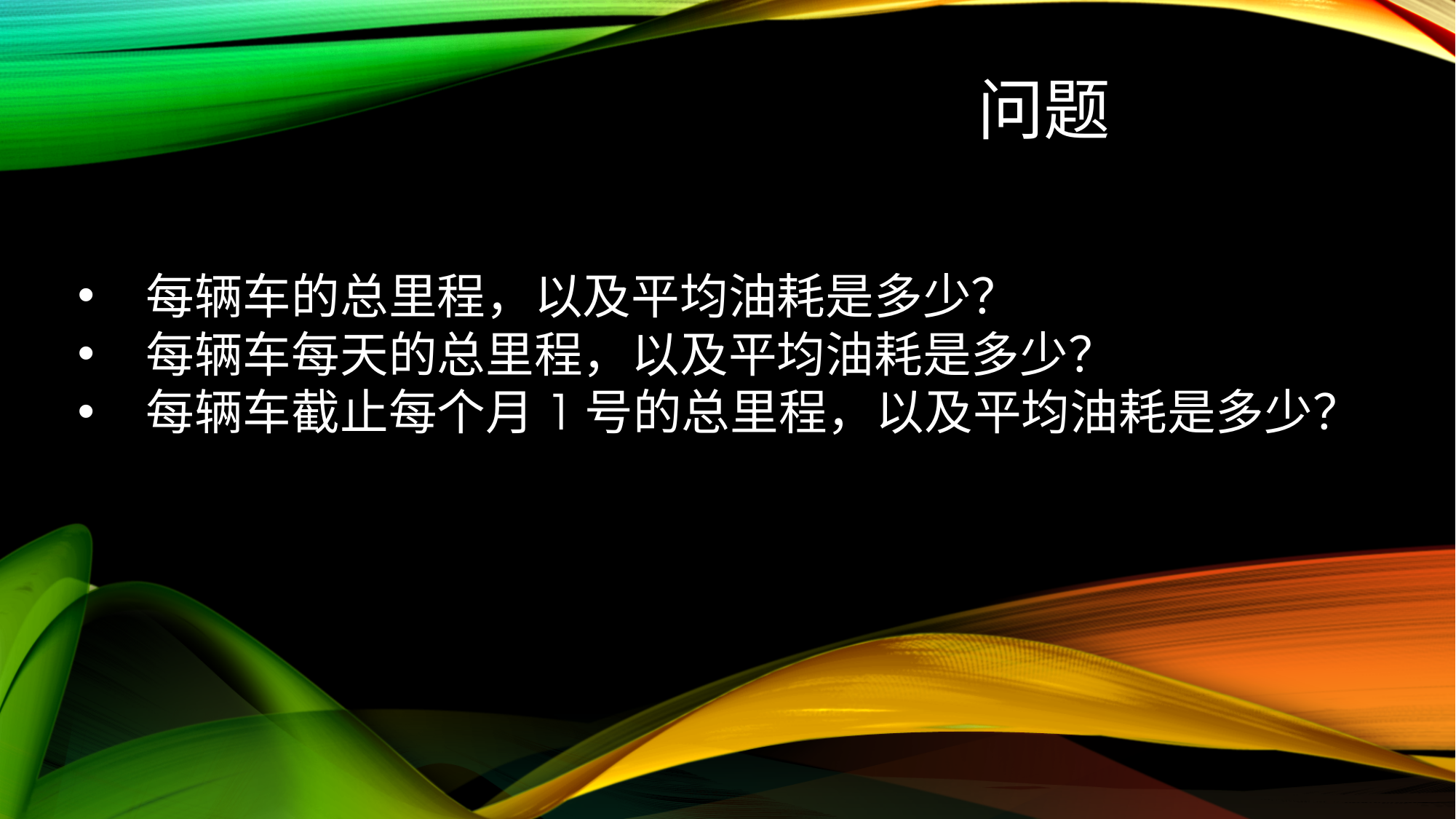

问题
每辆车的总里程，以及平均油耗是多少？
每辆车每天的总里程，以及平均油耗是多少？
每辆车截止每个月1号的总里程，以及平均油耗是多少？